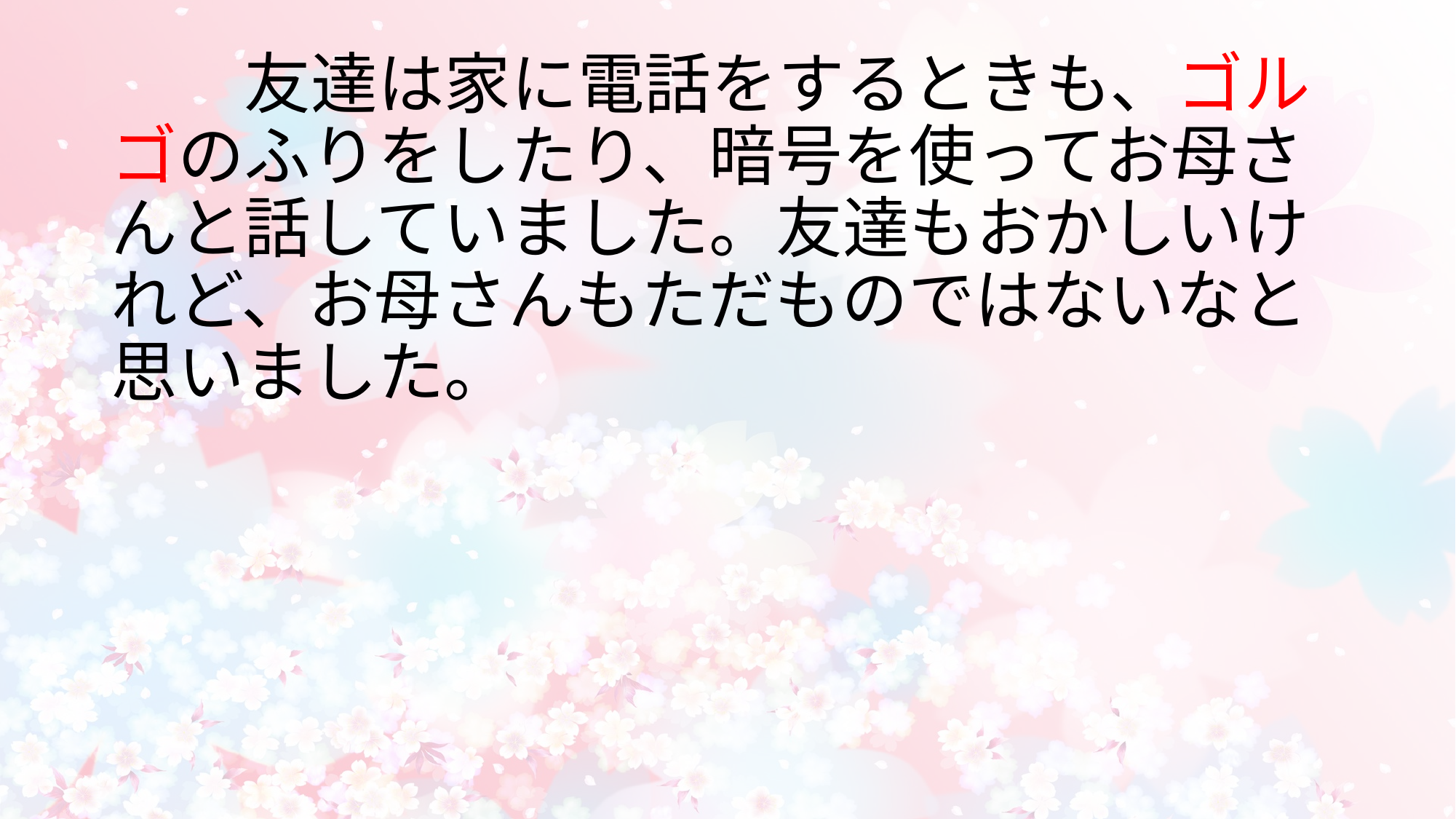

友達は家に電話をするときも、ゴルゴのふりをしたり、暗号を使ってお母さんと話していました。友達もおかしいけれど、お母さんもただものではないなと思いました。